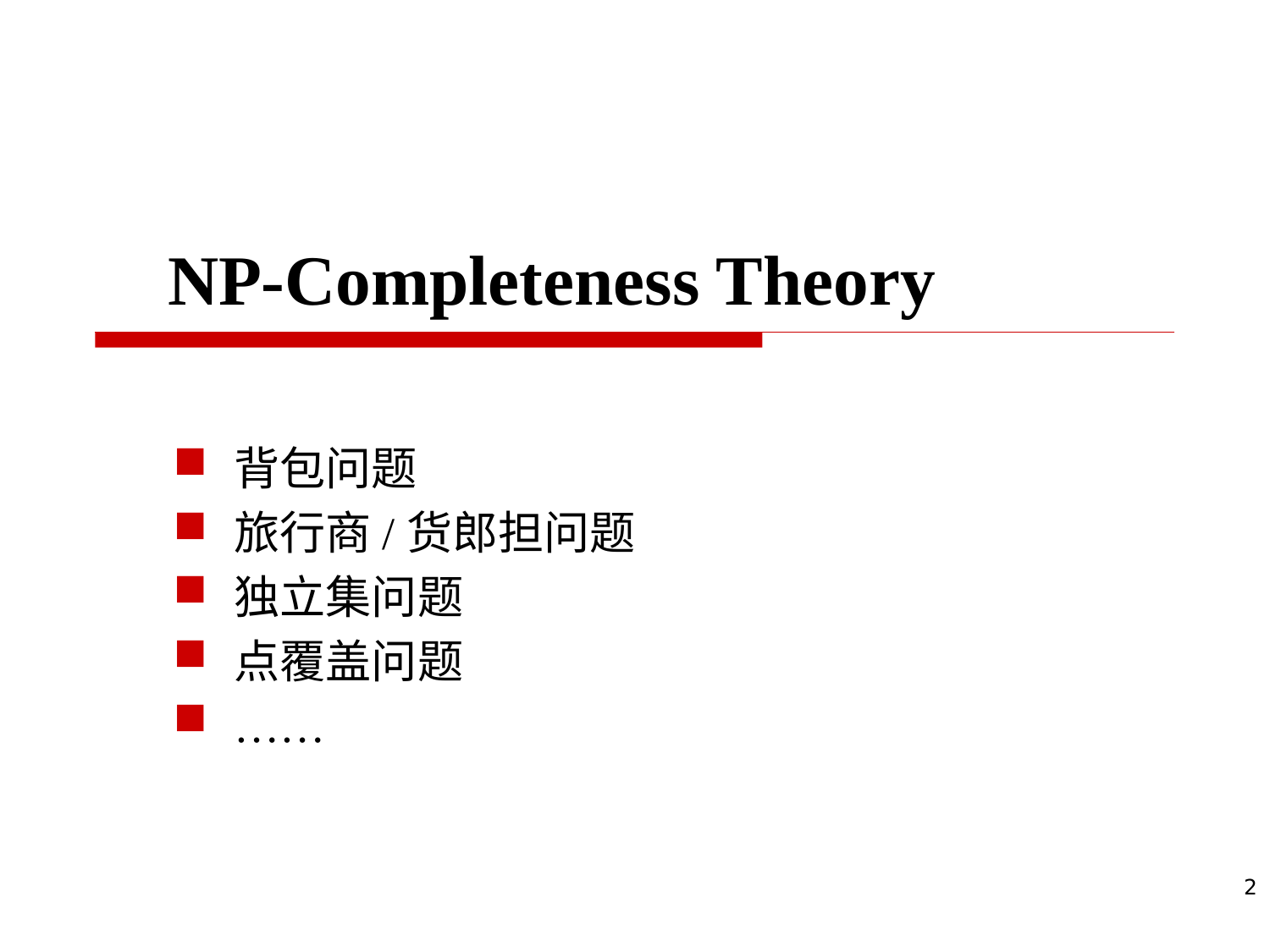

# NP-Completeness Theory
背包问题
旅行商/货郎担问题
独立集问题
点覆盖问题
……
2